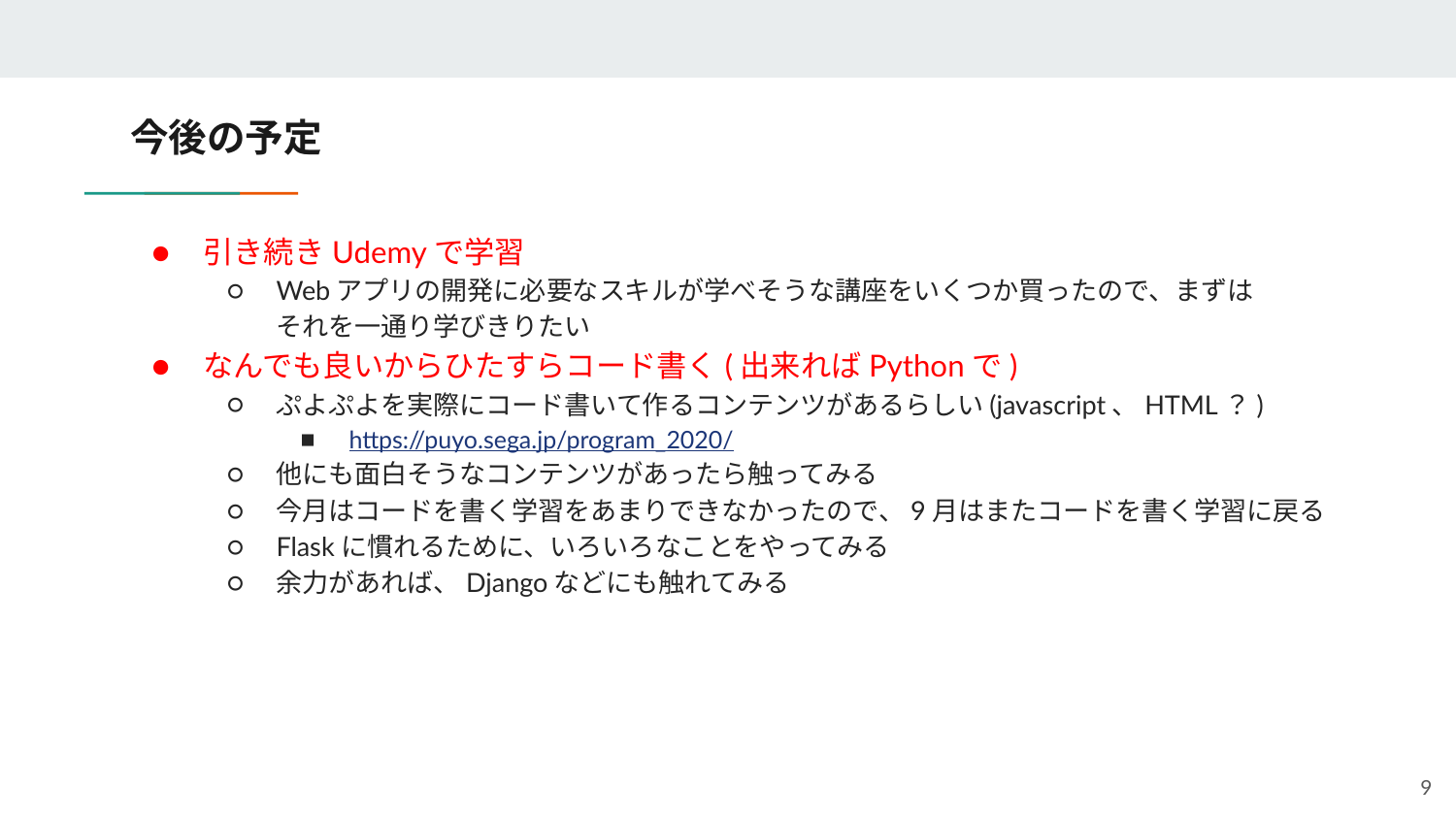

# 今後の予定
引き続きUdemyで学習
Webアプリの開発に必要なスキルが学べそうな講座をいくつか買ったので、まずは
それを一通り学びきりたい
なんでも良いからひたすらコード書く(出来ればPythonで)
ぷよぷよを実際にコード書いて作るコンテンツがあるらしい(javascript、HTML？)
https://puyo.sega.jp/program_2020/
他にも面白そうなコンテンツがあったら触ってみる
今月はコードを書く学習をあまりできなかったので、9月はまたコードを書く学習に戻る
Flaskに慣れるために、いろいろなことをやってみる
余力があれば、Djangoなどにも触れてみる
9